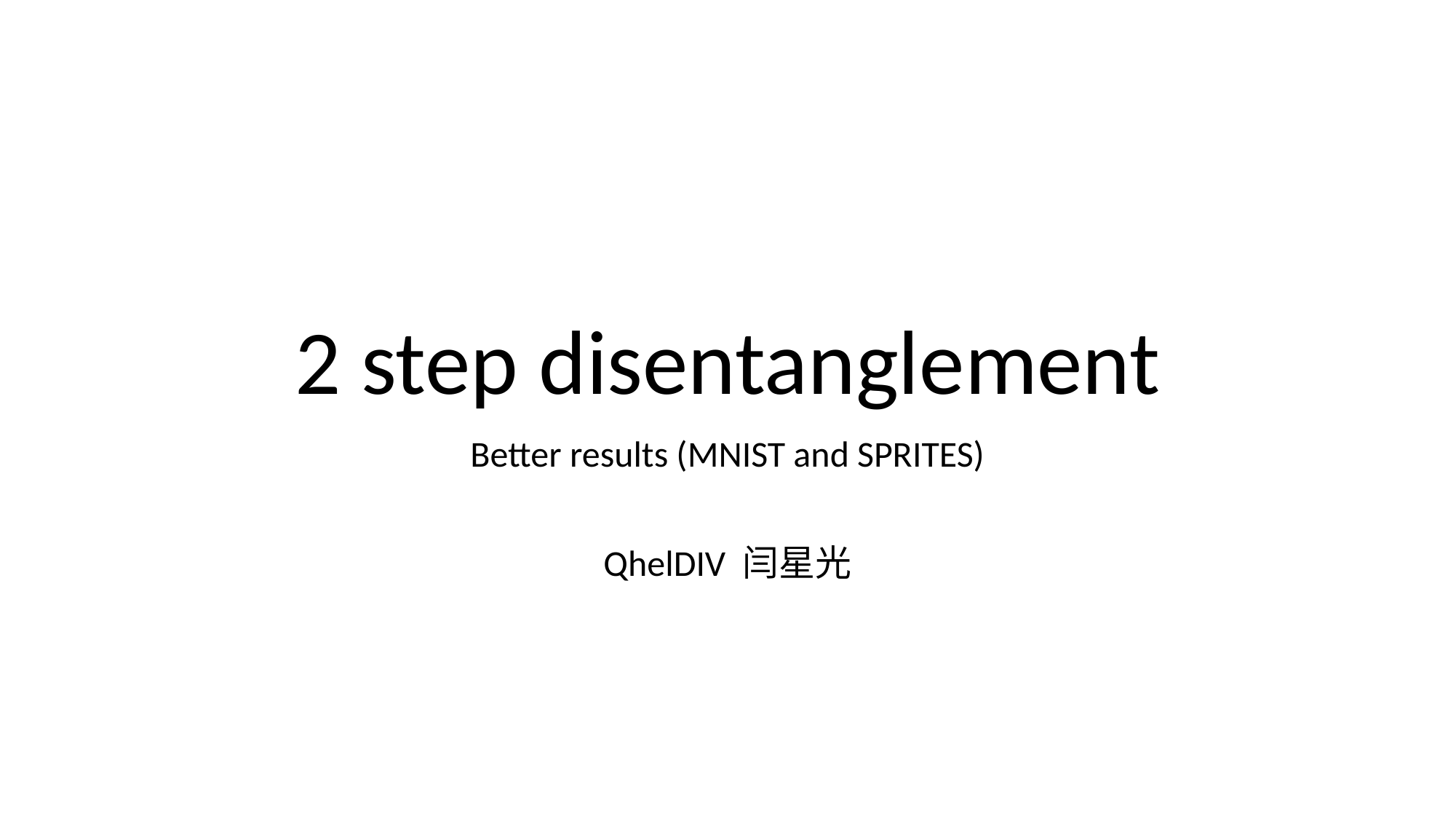

# 2 step disentanglement
Better results (MNIST and SPRITES)

QhelDIV 闫星光